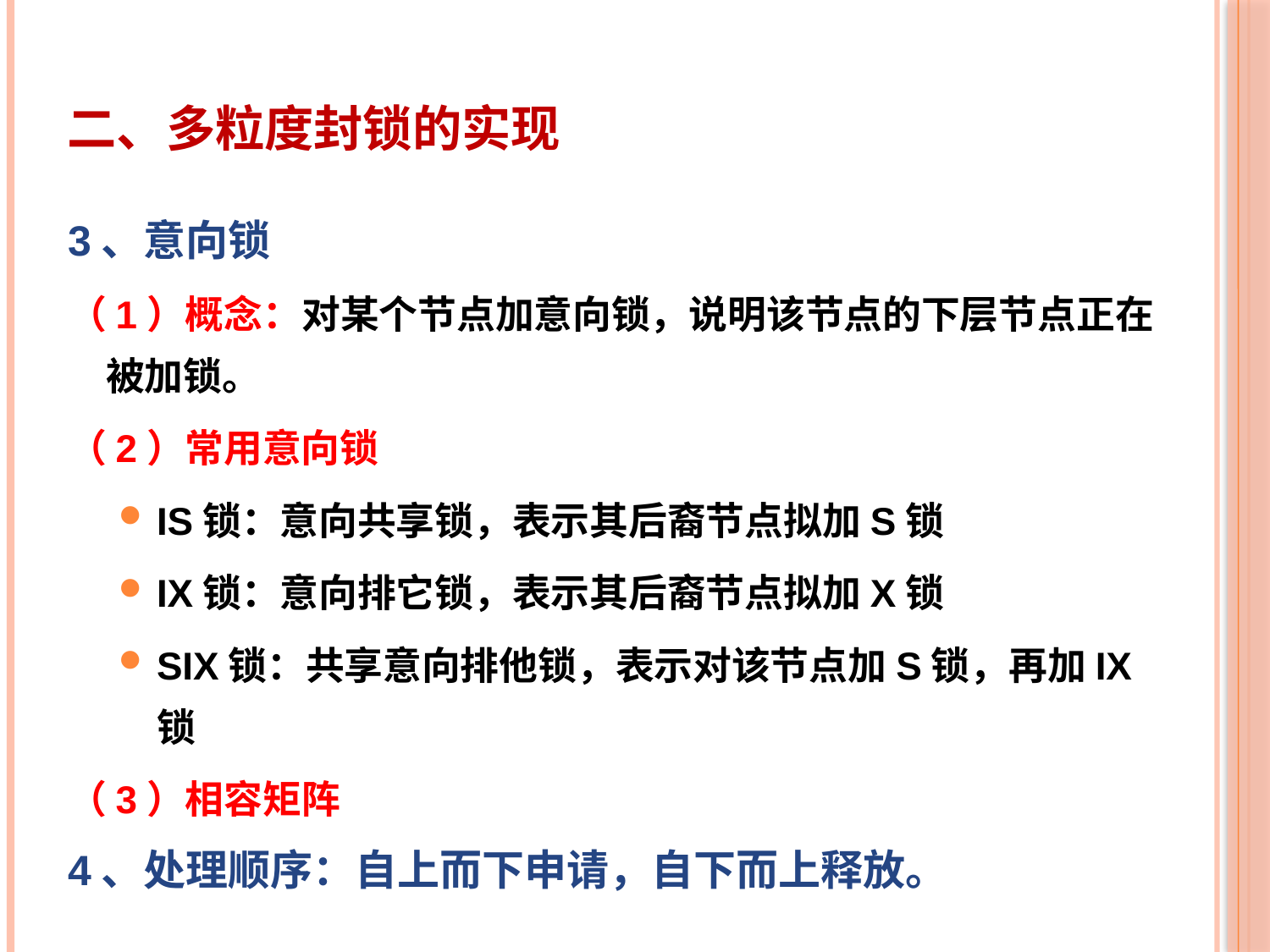

# 二、多粒度封锁的实现
3、意向锁
（1）概念：对某个节点加意向锁，说明该节点的下层节点正在被加锁。
（2）常用意向锁
IS锁：意向共享锁，表示其后裔节点拟加S锁
IX锁：意向排它锁，表示其后裔节点拟加X锁
SIX锁：共享意向排他锁，表示对该节点加S锁，再加IX锁
（3）相容矩阵
4、处理顺序：自上而下申请，自下而上释放。